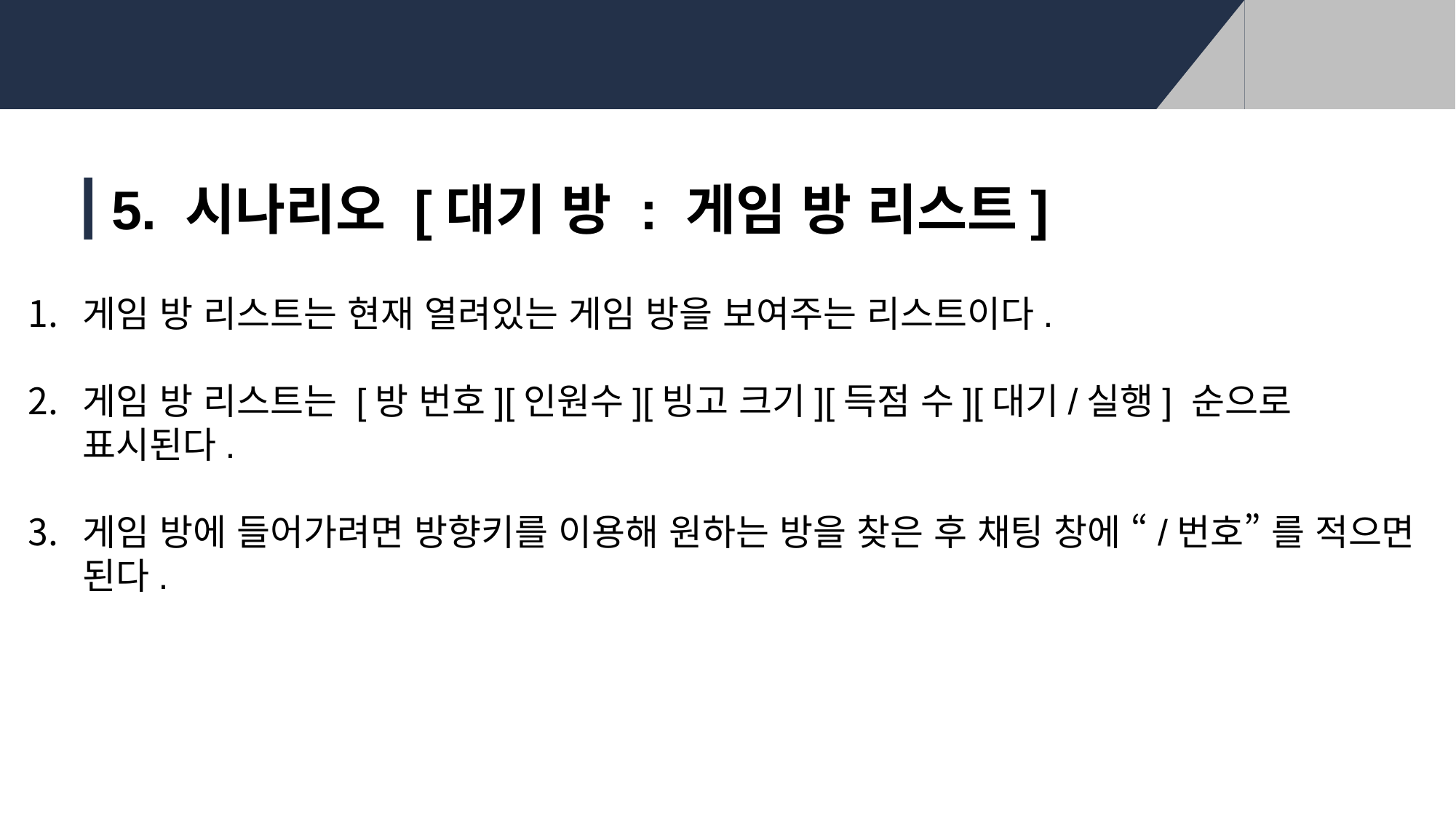

5. 시나리오 [대기 방 : 게임 방 리스트]

게임 방 리스트는 현재 열려있는 게임 방을 보여주는 리스트이다.

게임 방 리스트는 [방 번호][인원수][빙고 크기][득점 수][대기/실행] 순으로 표시된다.

게임 방에 들어가려면 방향키를 이용해 원하는 방을 찾은 후 채팅 창에 “/번호” 를 적으면 된다.